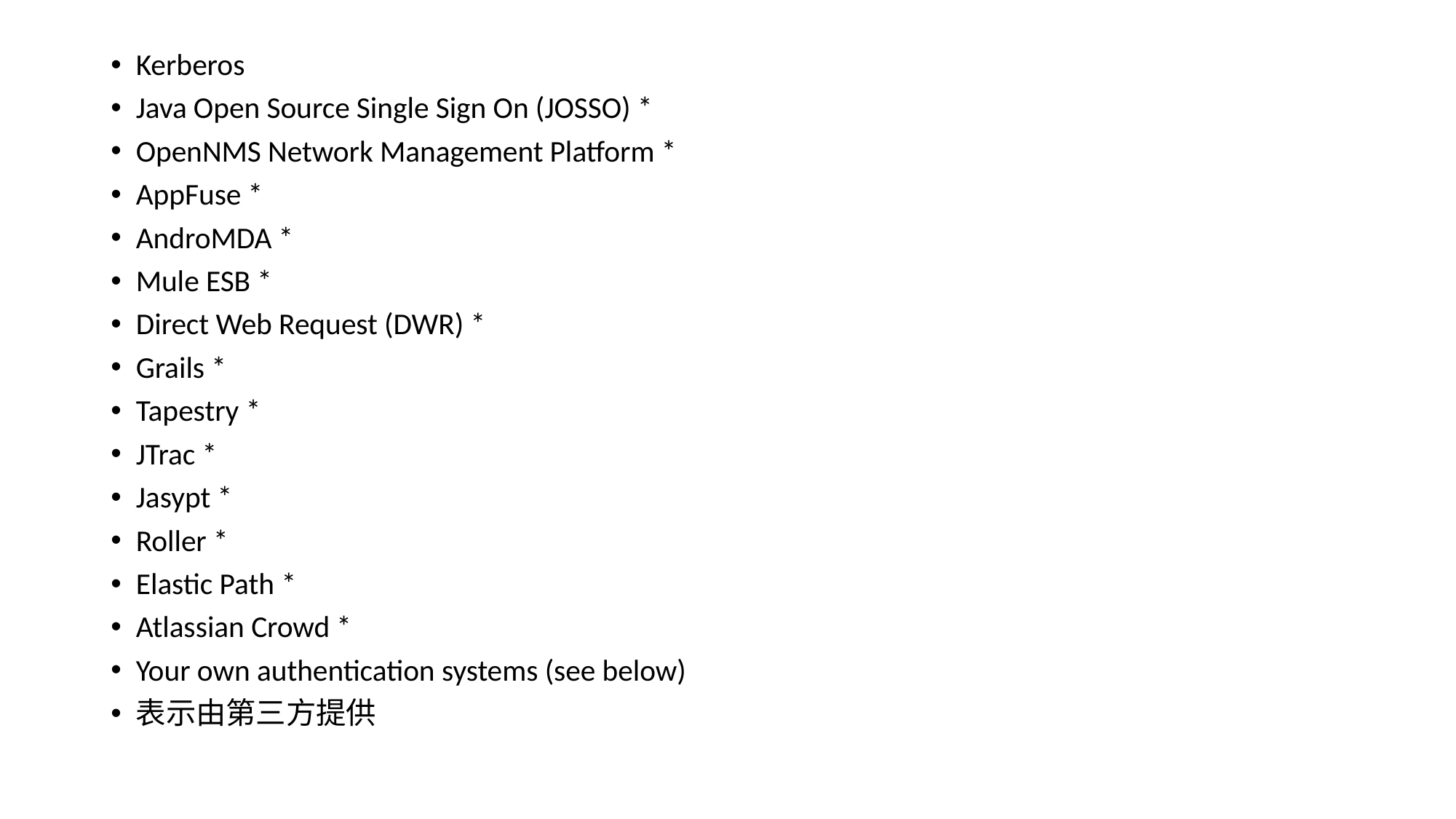

Kerberos
Java Open Source Single Sign On (JOSSO) *
OpenNMS Network Management Platform *
AppFuse *
AndroMDA *
Mule ESB *
Direct Web Request (DWR) *
Grails *
Tapestry *
JTrac *
Jasypt *
Roller *
Elastic Path *
Atlassian Crowd *
Your own authentication systems (see below)
表示由第三方提供